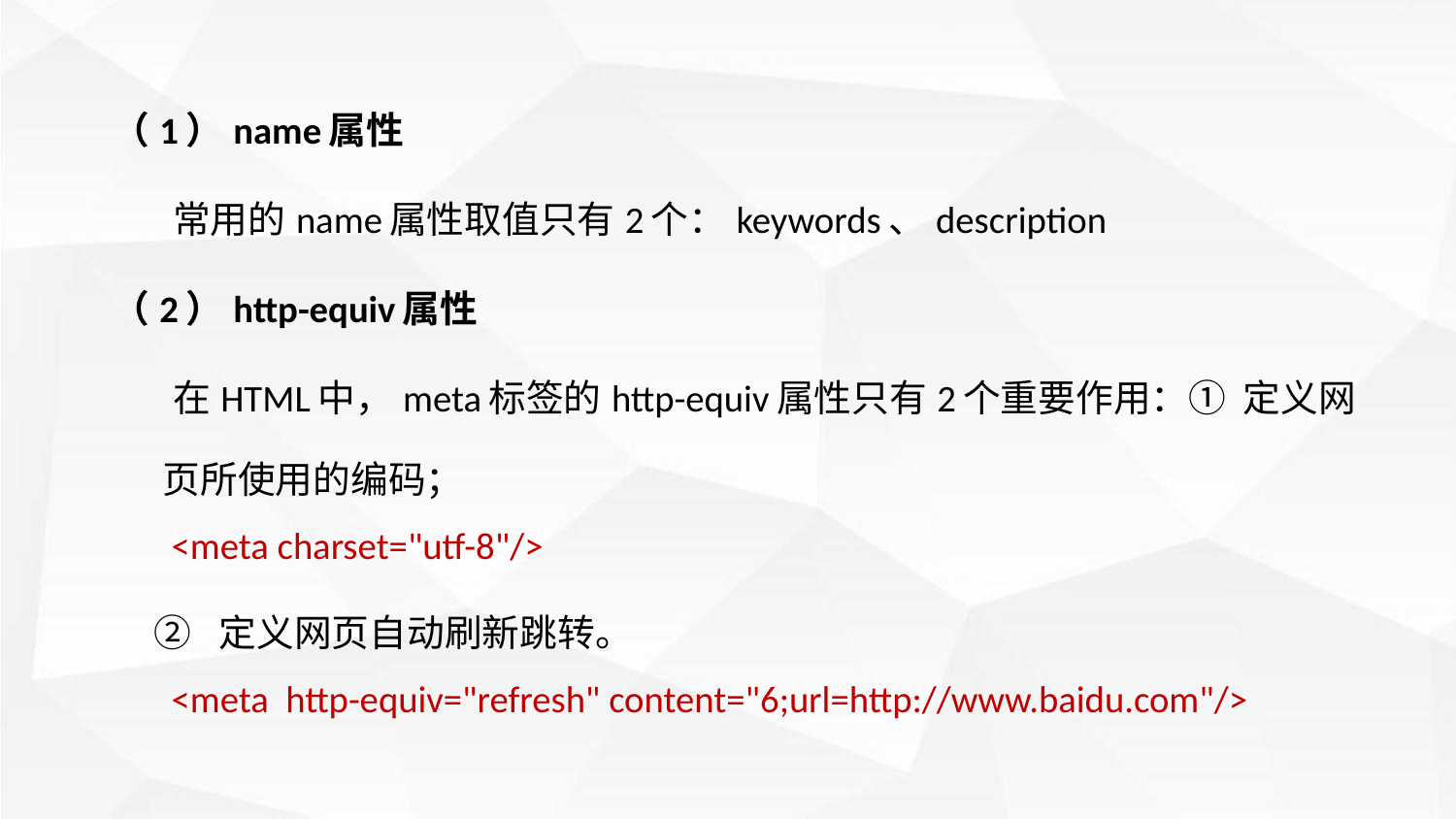

（1）name属性
      常用的name属性取值只有2个：keywords、description
（2）http-equiv属性
      在HTML中，meta标签的http-equiv属性只有2个重要作用：①  定义网页所使用的编码；
       <meta charset="utf-8"/>
     ②  定义网页自动刷新跳转。
       <meta  http-equiv="refresh" content="6;url=http://www.baidu.com"/>